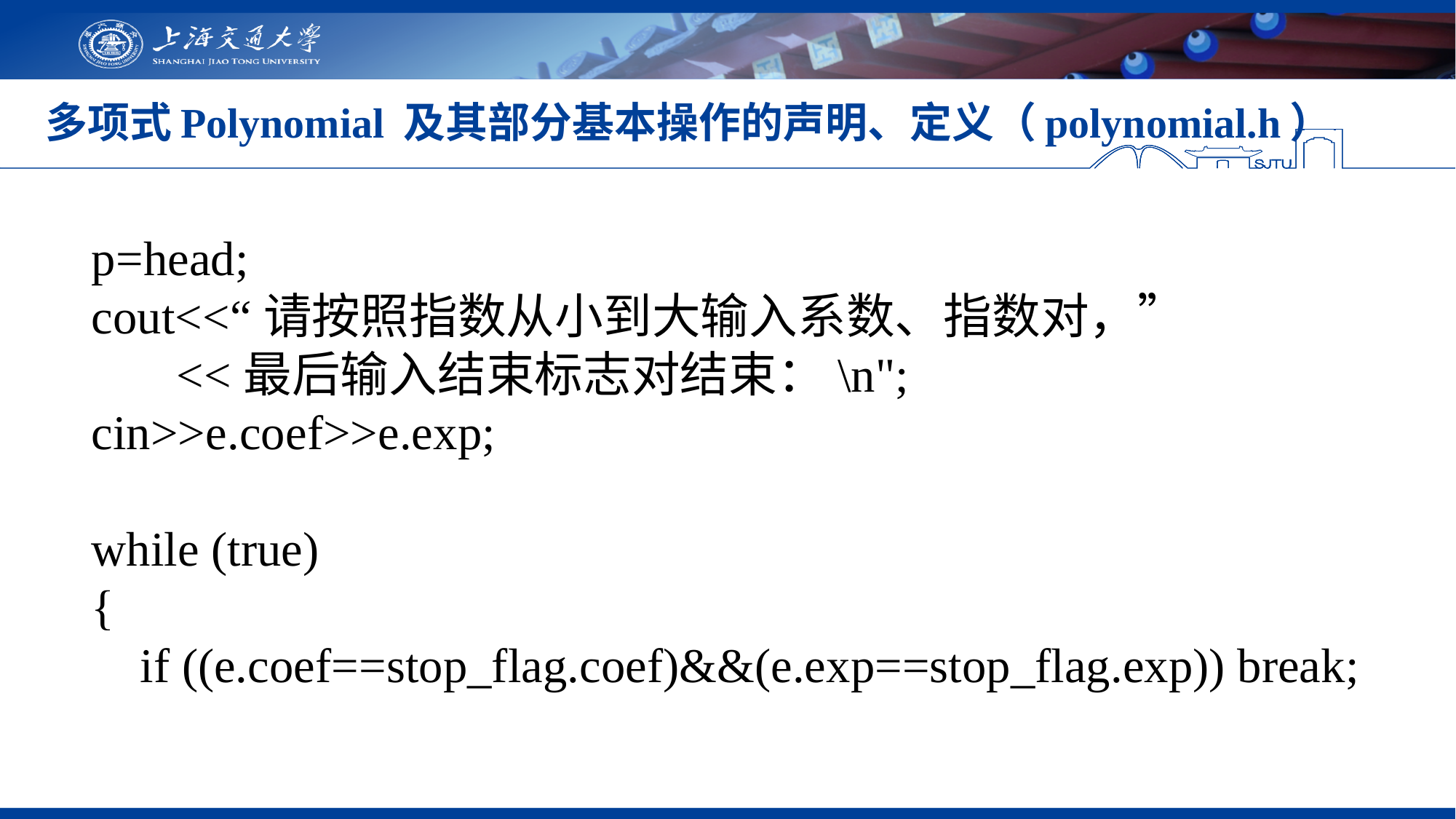

# 多项式Polynomial 及其部分基本操作的声明、定义（polynomial.h）
    p=head;
    cout<<“请按照指数从小到大输入系数、指数对，”
           <<最后输入结束标志对结束：\n";
    cin>>e.coef>>e.exp;

    while (true)
    {
        if ((e.coef==stop_flag.coef)&&(e.exp==stop_flag.exp)) break;